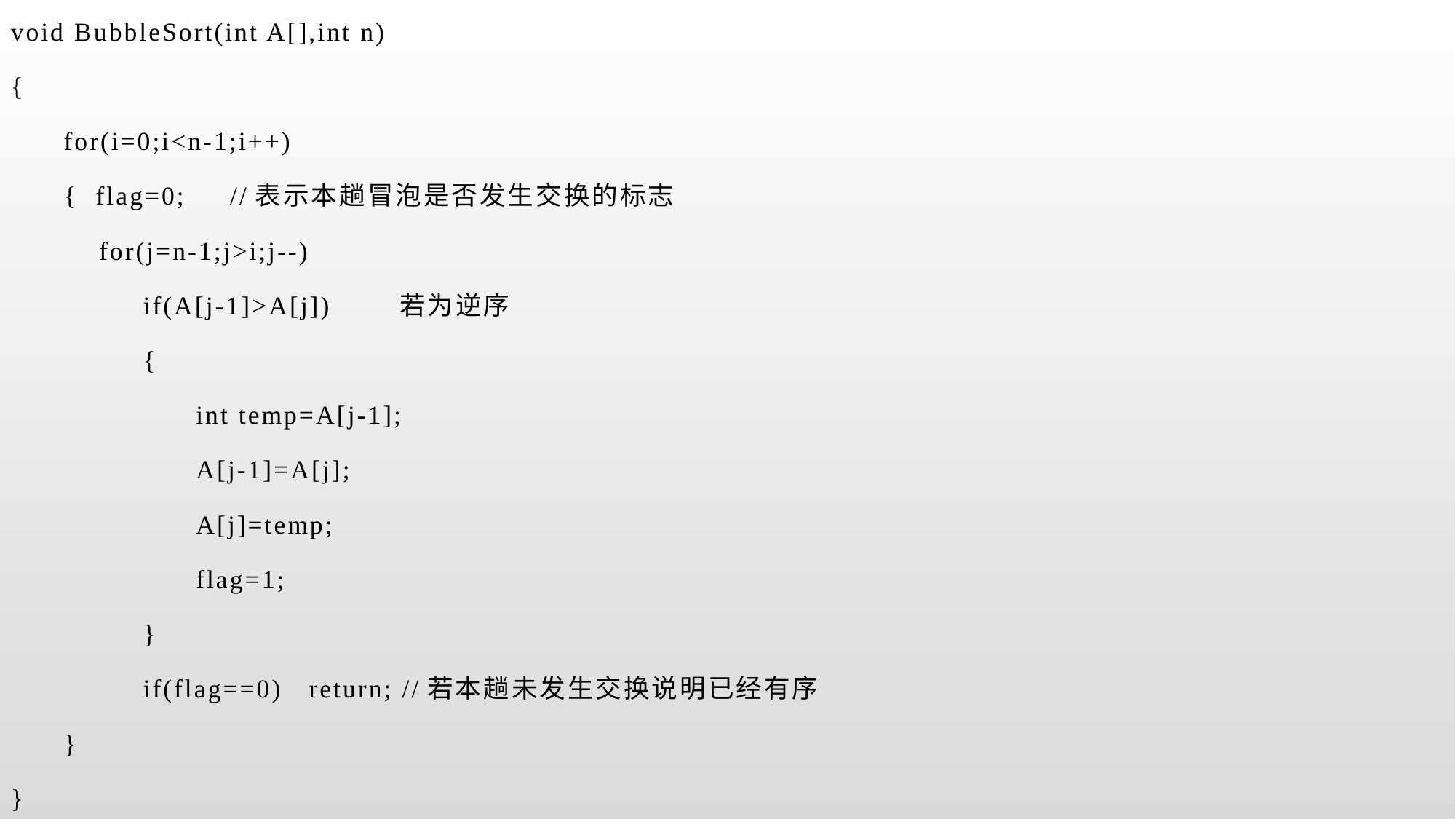

void BubbleSort(int A[],int n)
{
      for(i=0;i<n-1;i++)
      {  flag=0;     //表示本趟冒泡是否发生交换的标志
          for(j=n-1;j>i;j--)
               if(A[j-1]>A[j])       若为逆序
               {
                     int temp=A[j-1];
                     A[j-1]=A[j];
                     A[j]=temp;
                     flag=1;
               }
               if(flag==0)   return; //若本趟未发生交换说明已经有序
      }
}